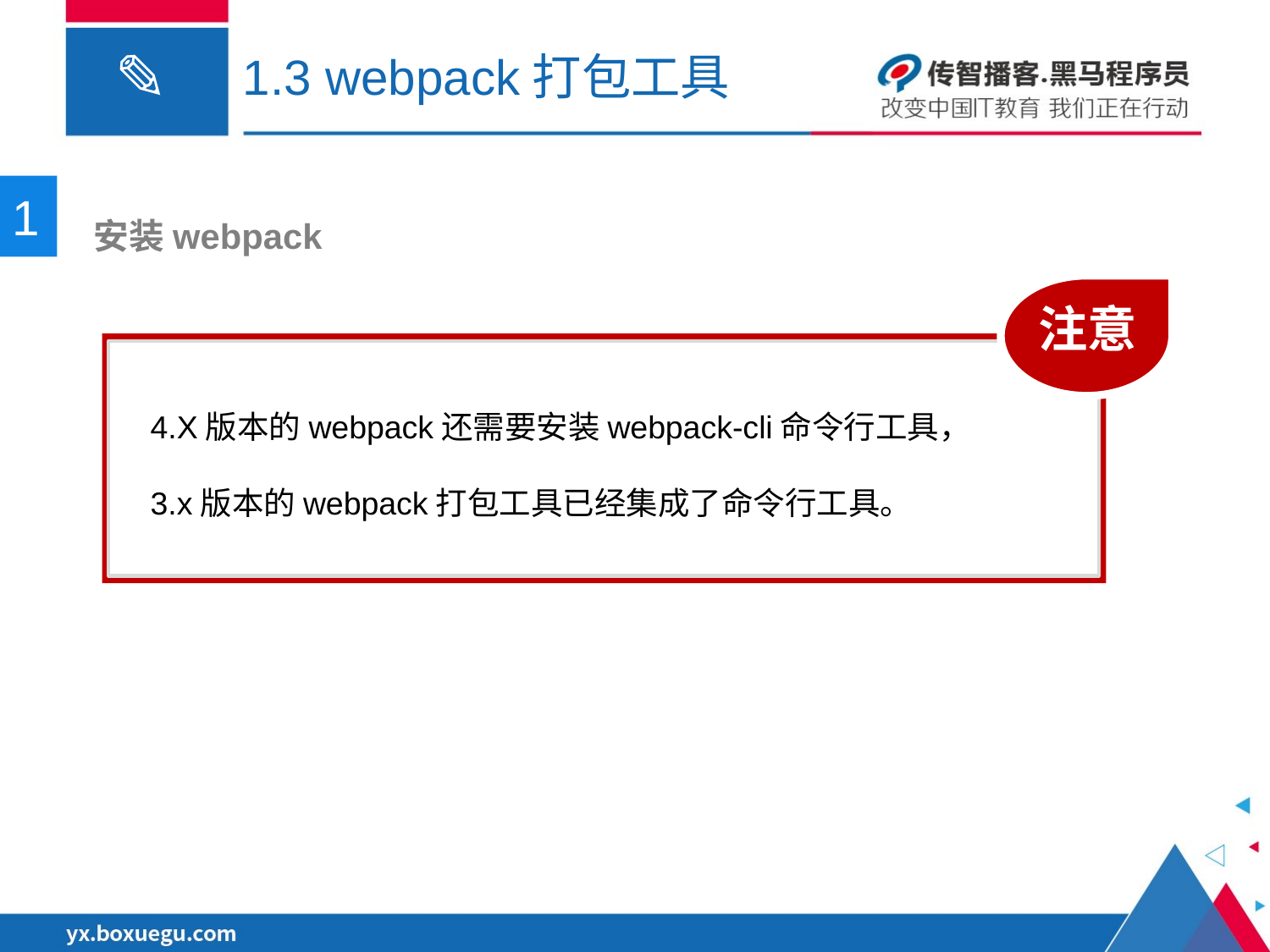

# 1.3 webpack打包工具

1
  安装webpack

注意

4.X版本的webpack还需要安装webpack-cli命令行工具，
3.x版本的webpack打包工具已经集成了命令行工具。